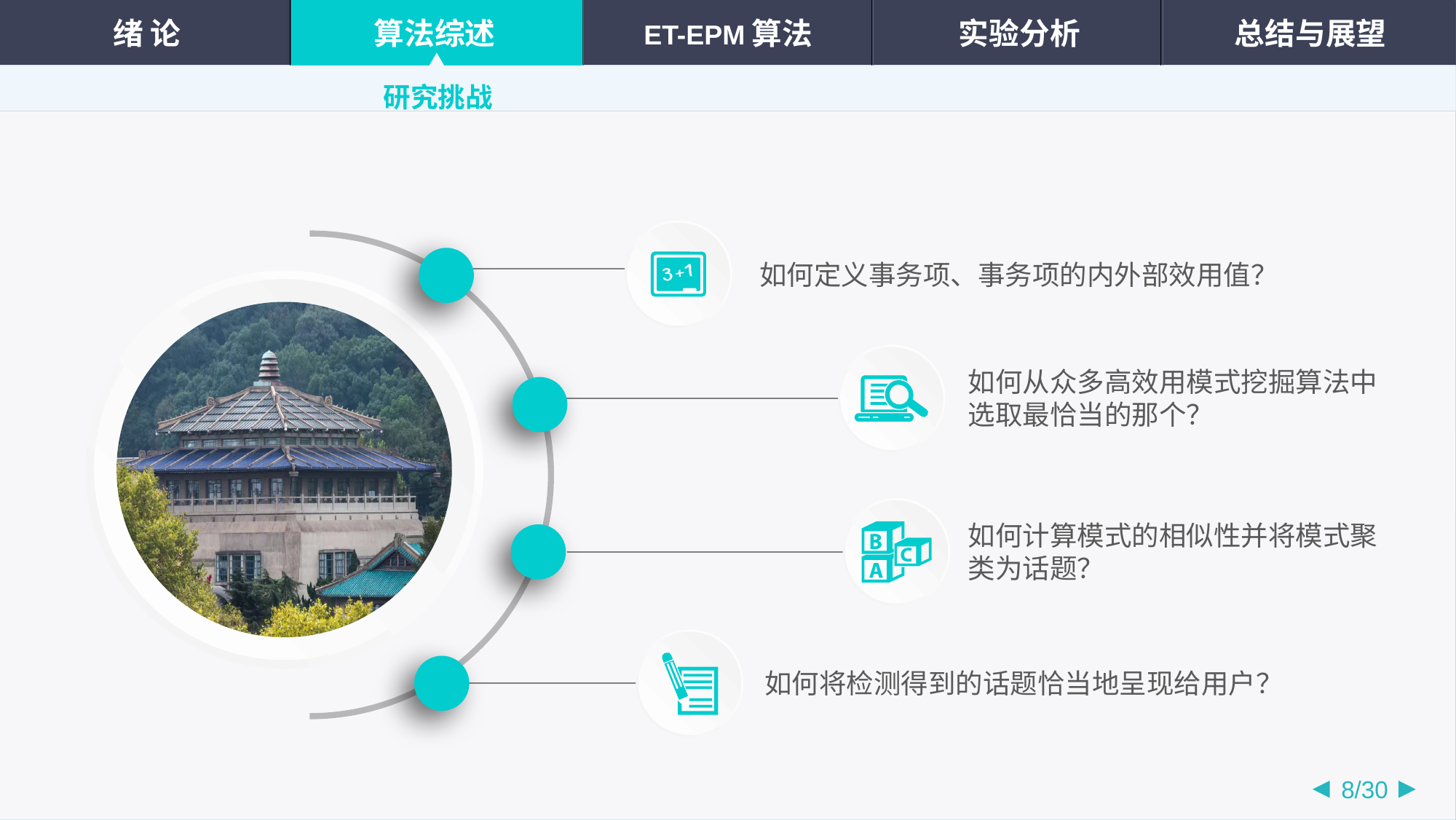

研究挑战

如何定义事务项、事务项的内外部效用值？

如何从众多高效用模式挖掘算法中选取最恰当的那个？

如何计算模式的相似性并将模式聚类为话题？

如何将检测得到的话题恰当地呈现给用户？